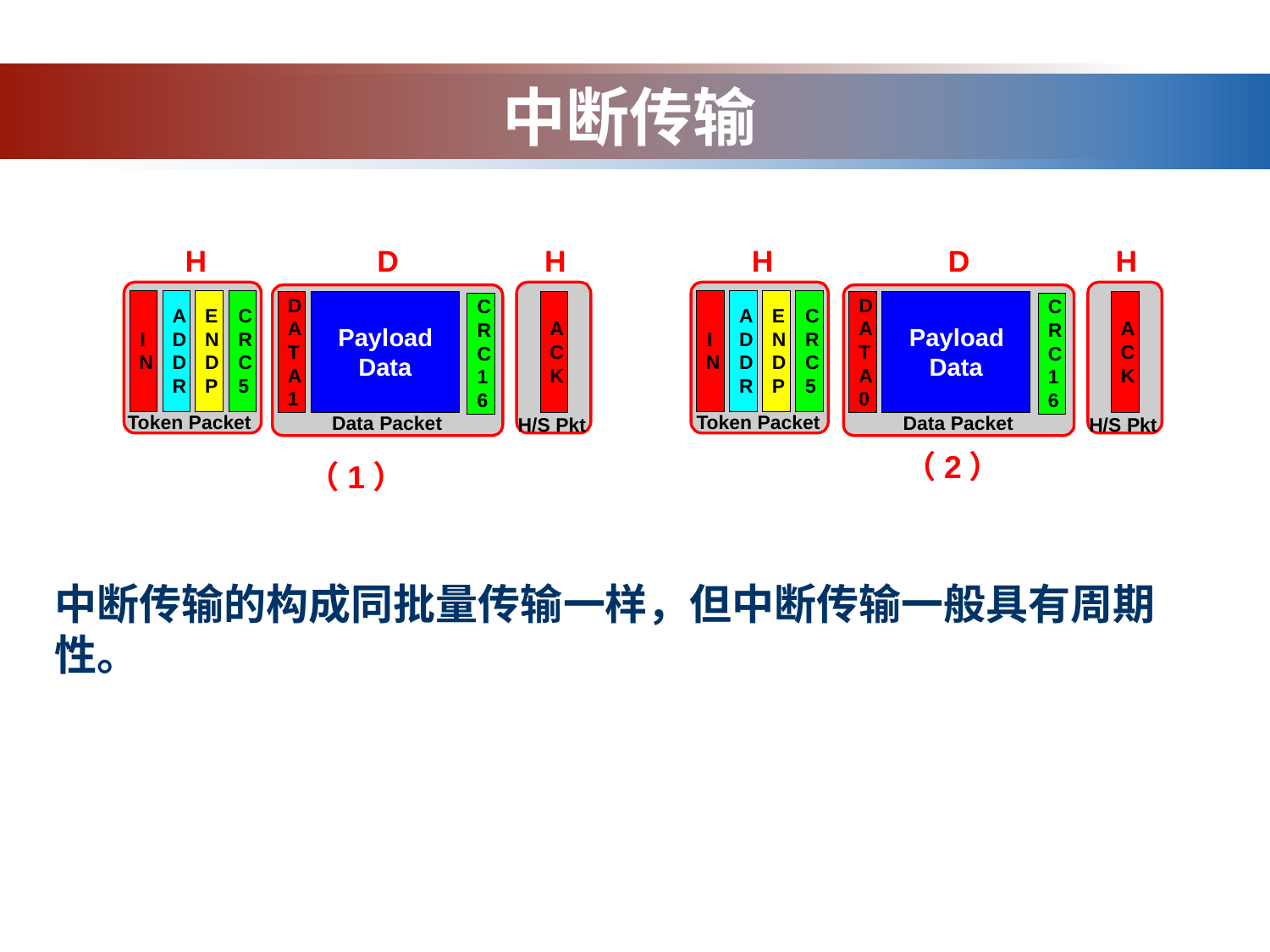

# 中断传输
H
D
H
H
D
H

D
D

C
C
A
E
C
A
E
C
A
A
A
A
R
R
Payload
Payload
I
D
N
R
I
D
N
R
T
C
T
C
C
C
N
D
D
C
N
D
D
C
Data
Data
A
K
A
K
1
1
R
P
5
R
P
5
1
0
6
6
Token Packet
Token Packet
Data Packet
Data Packet
H/S Pkt
H/S Pkt

（2）
（1）
中断传输的构成同批量传输一样，但中断传输一般具有周期性。